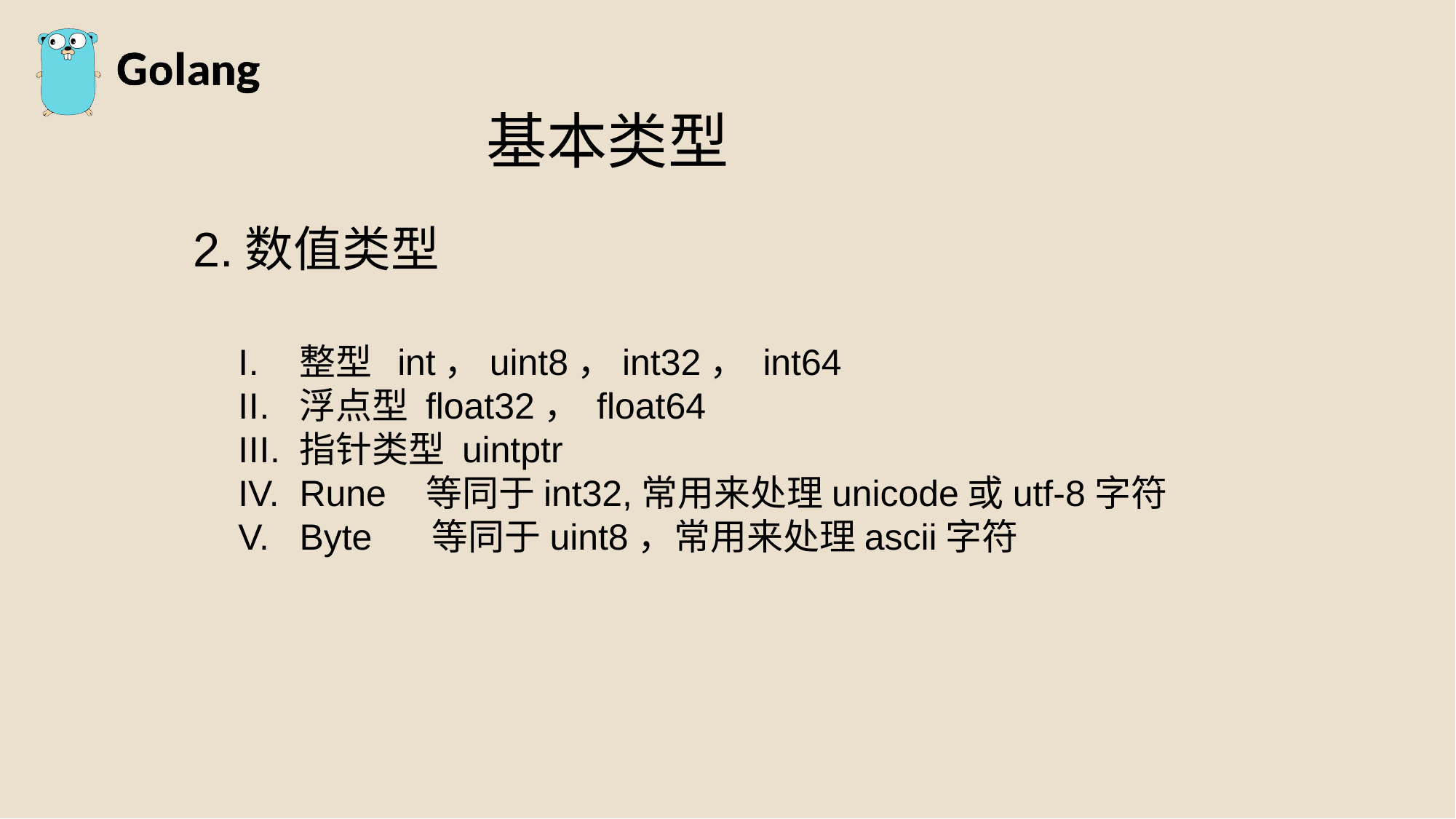

基本类型
2.数值类型
整型  int，uint8，int32， int64
浮点型 float32， float64
指针类型 uintptr
Rune   等同于int32,常用来处理unicode或utf-8字符
Byte     等同于uint8，常用来处理ascii字符